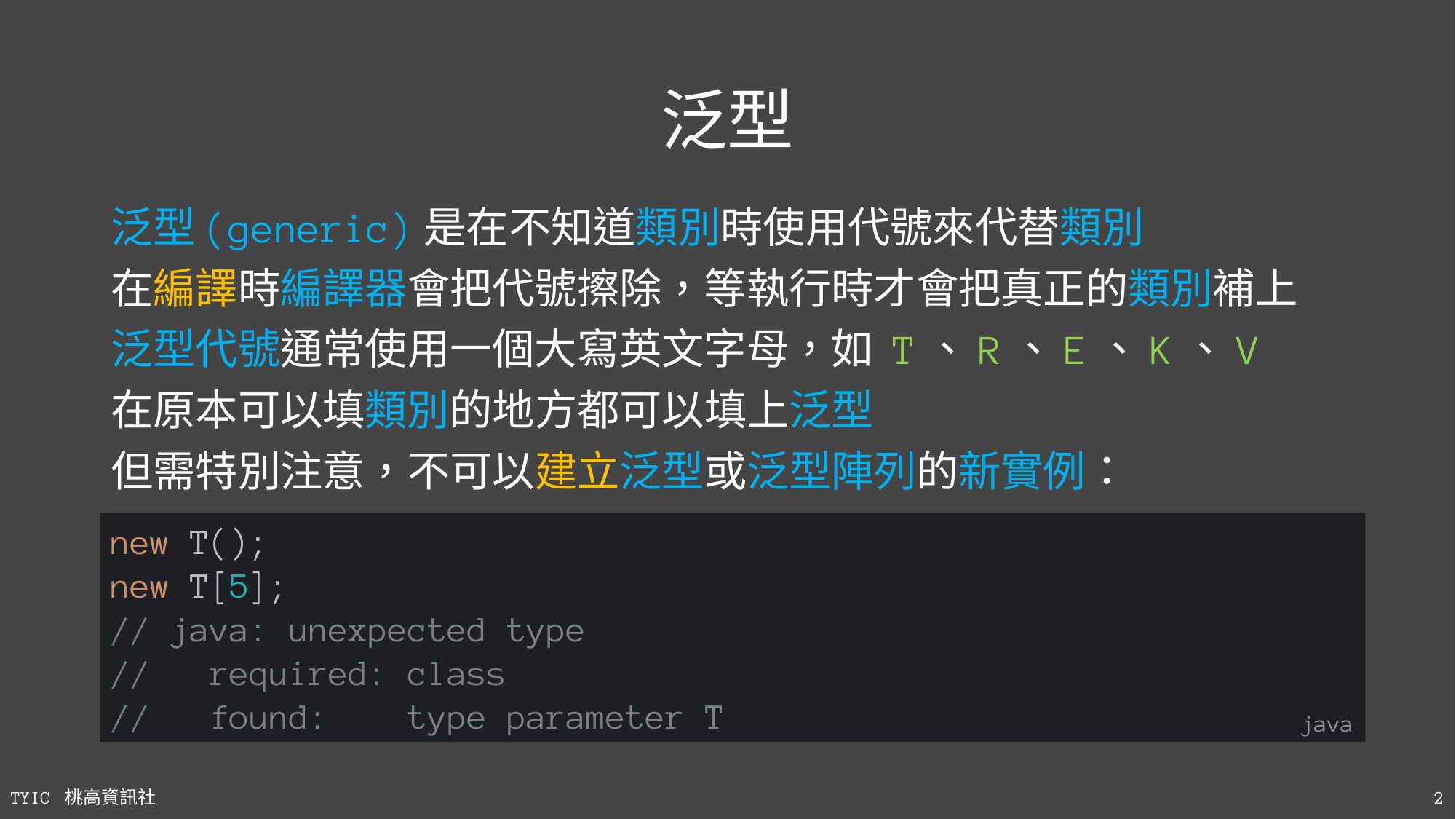

# 泛型
泛型(generic)是在不知道類別時使用代號來代替類別
在編譯時編譯器會把代號擦除，等執行時才會把真正的類別補上
泛型代號通常使用一個大寫英文字母，如 T、R、E、K、V
在原本可以填類別的地方都可以填上泛型
但需特別注意，不可以建立泛型或泛型陣列的新實例：
new T();
new T[5];
// java: unexpected type
//   required: class
//   found:    type parameter T
java